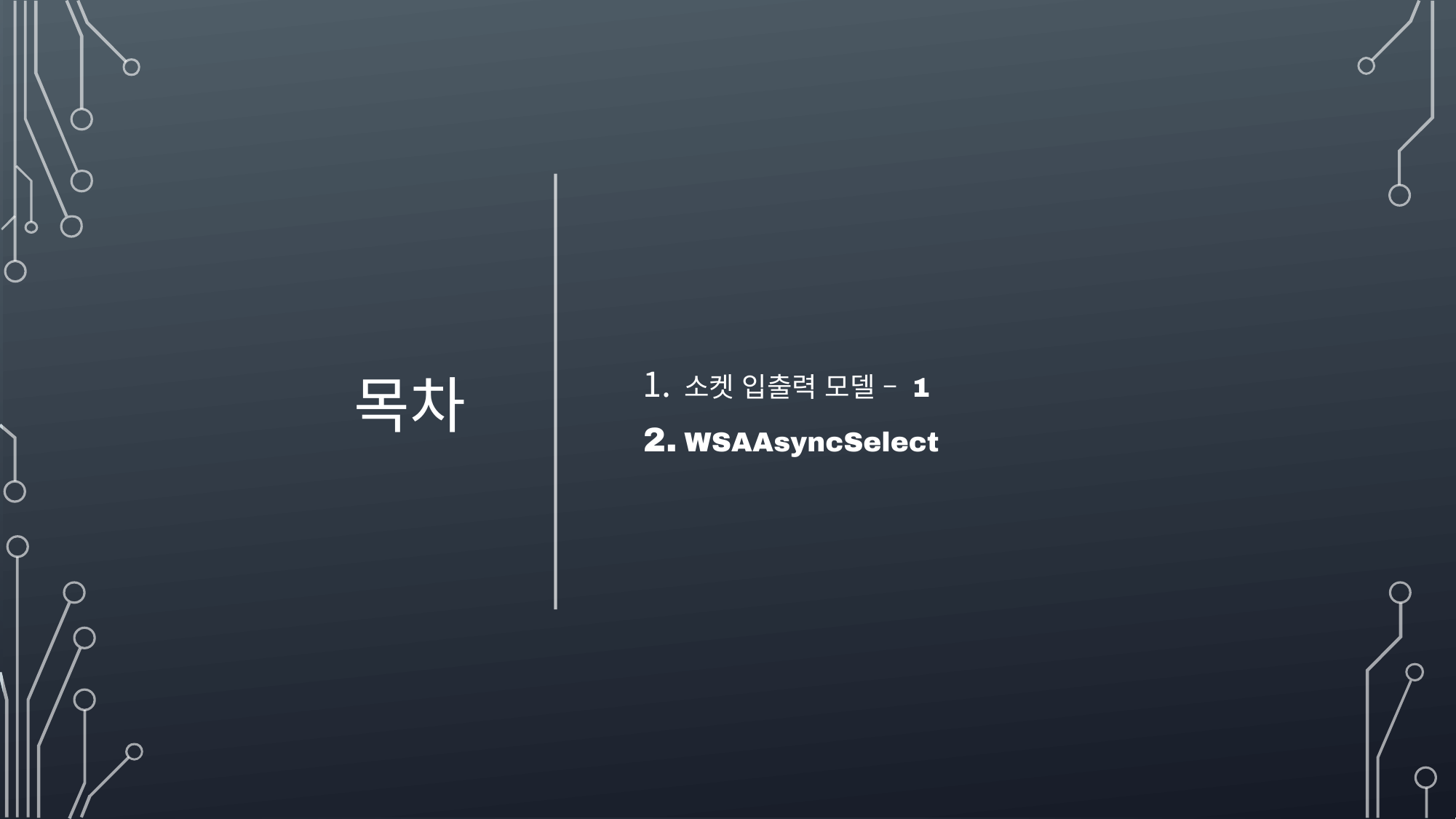

소켓 입출력 모델 – 1
WSAAsyncSelect
# 목차